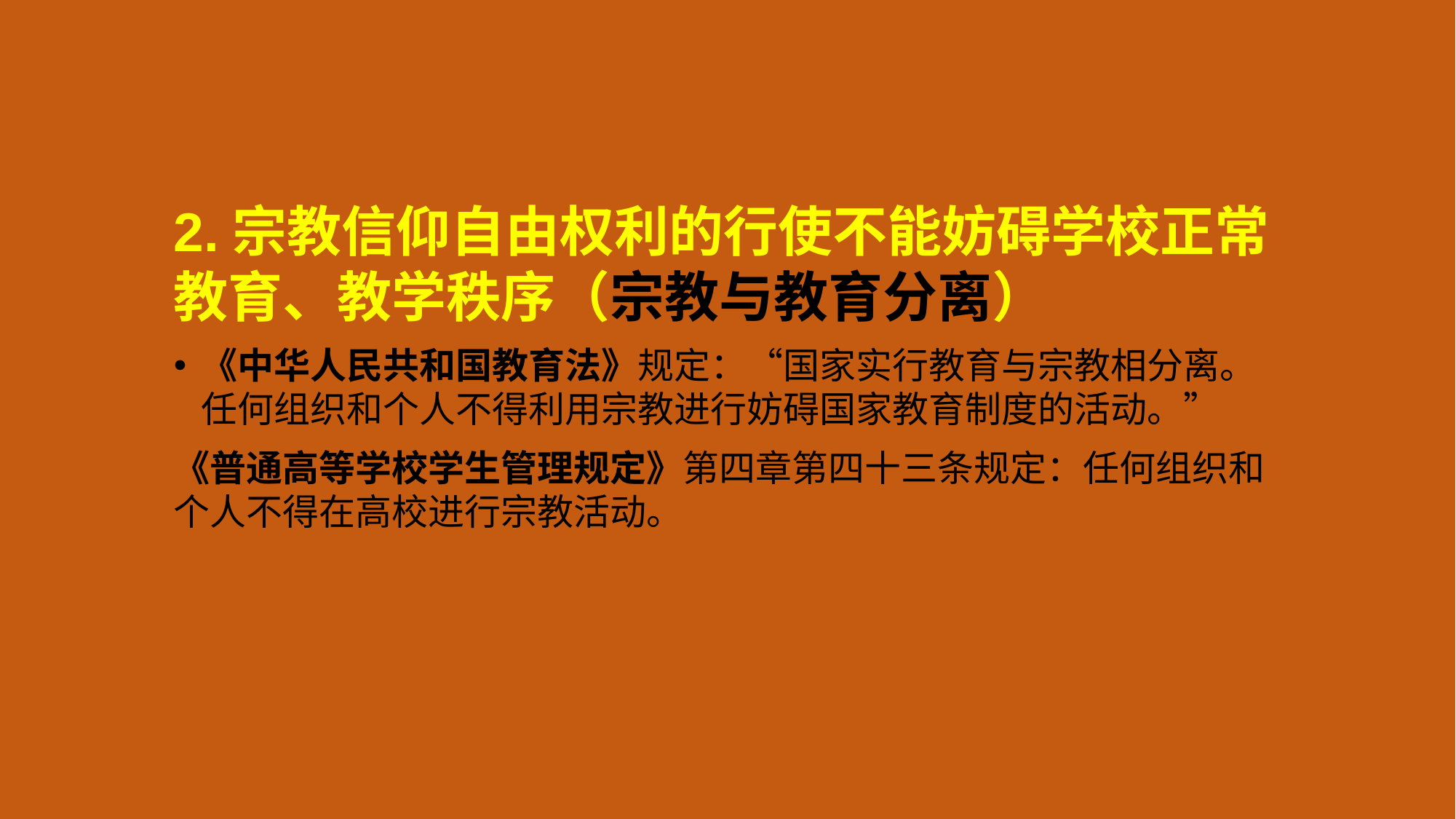

#
2.宗教信仰自由权利的行使不能妨碍学校正常教育、教学秩序（宗教与教育分离）
《中华人民共和国教育法》规定：“国家实行教育与宗教相分离。任何组织和个人不得利用宗教进行妨碍国家教育制度的活动。”
《普通高等学校学生管理规定》第四章第四十三条规定：任何组织和个人不得在高校进行宗教活动。